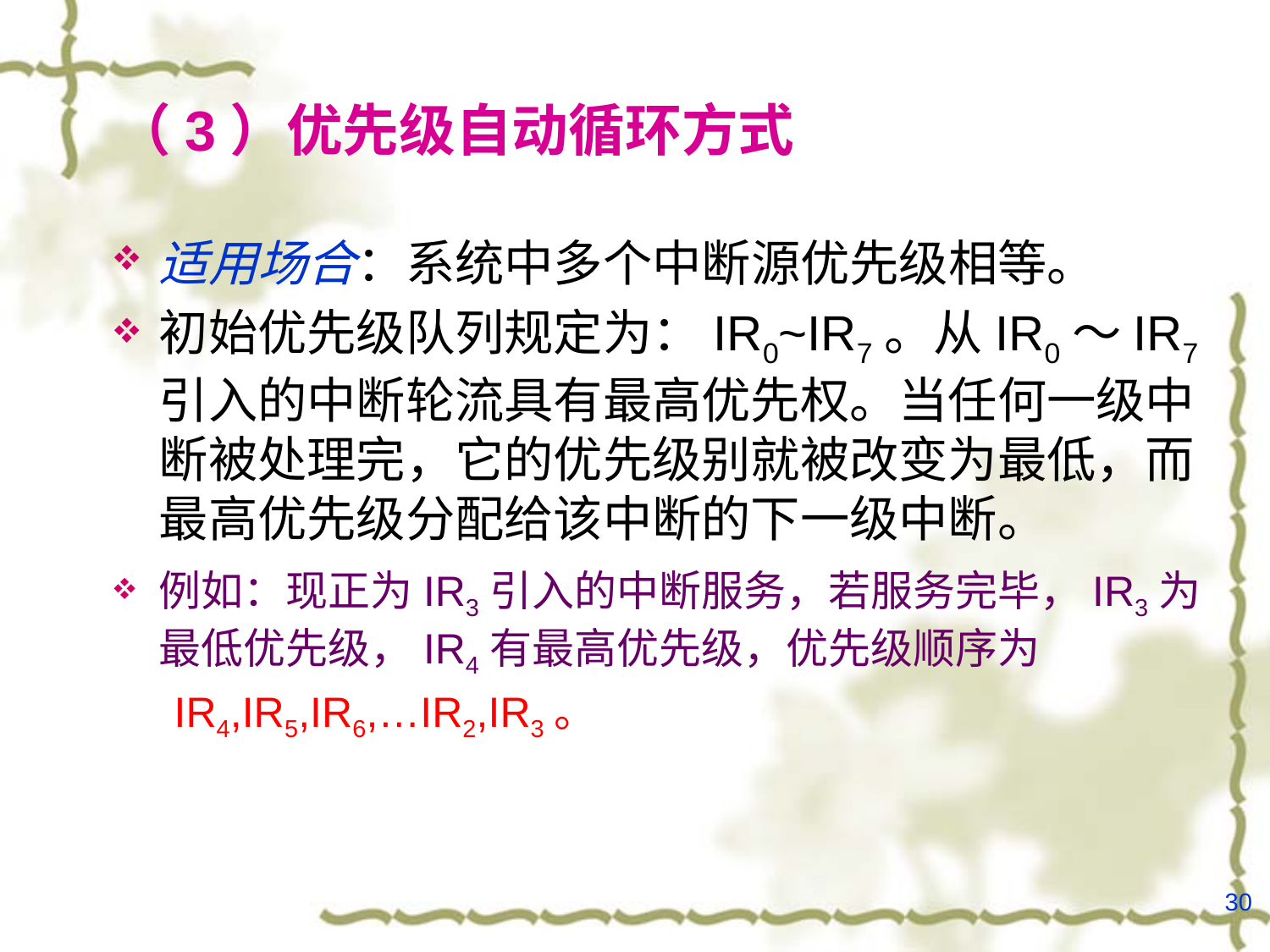

（3）优先级自动循环方式
适用场合：系统中多个中断源优先级相等。
初始优先级队列规定为：IR0~IR7。从IR0～IR7引入的中断轮流具有最高优先权。当任何一级中断被处理完，它的优先级别就被改变为最低，而最高优先级分配给该中断的下一级中断。
例如：现正为IR3引入的中断服务，若服务完毕，IR3为最低优先级，IR4有最高优先级，优先级顺序为

IR4,IR5,IR6,…IR2,IR3。
30